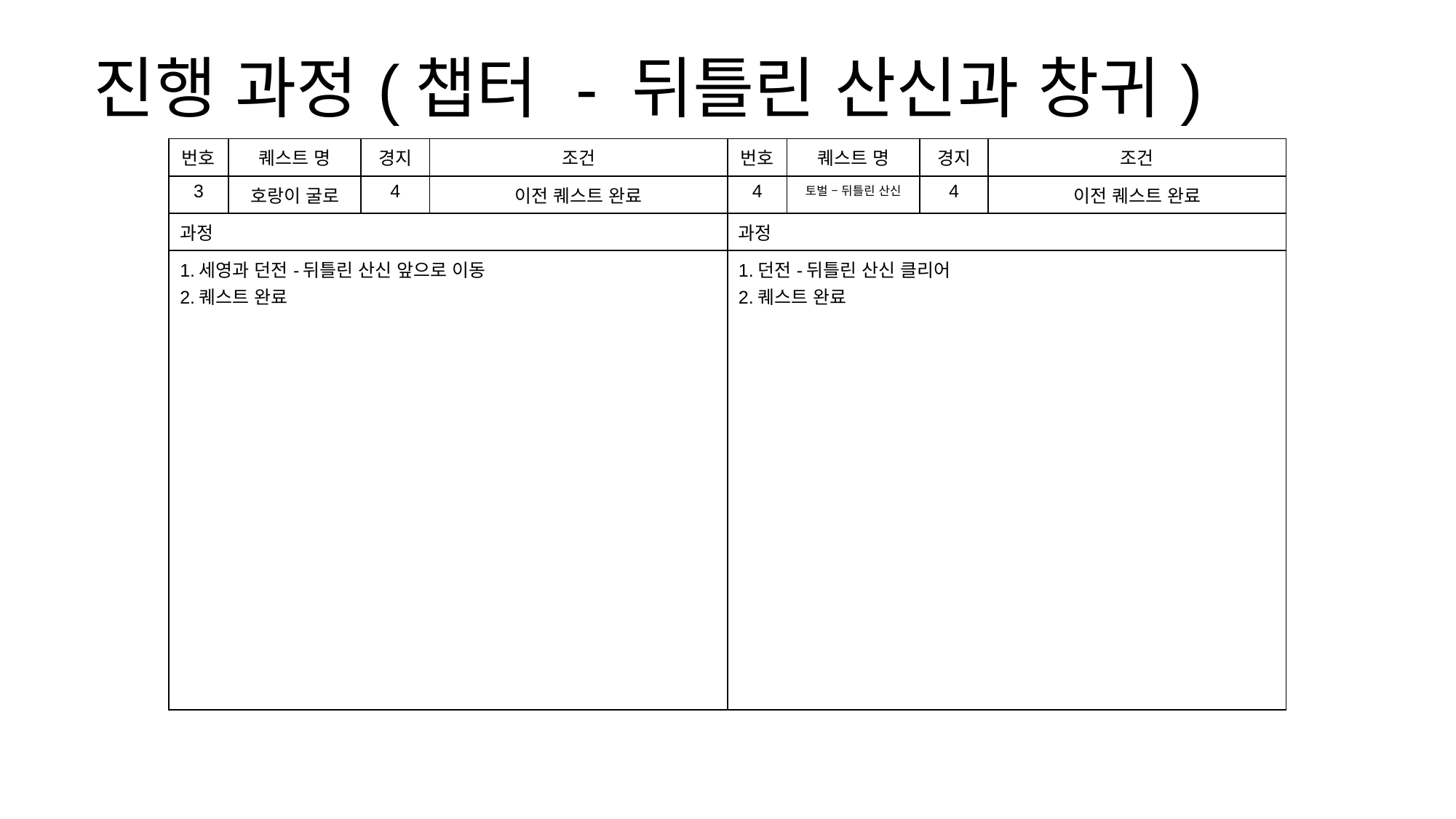

진행 과정(챕터 - 뒤틀린 산신과 창귀)
| 번호 | 퀘스트 명 | 경지 | 조건 |
| --- | --- | --- | --- |
| 3 | 호랑이 굴로 | 4 | 이전 퀘스트 완료 |
| 과정 |  |  |  |
| 1.세영과 던전-뒤틀린 산신 앞으로 이동 2.퀘스트 완료 |  |  |  |
| 번호 | 퀘스트 명 | 경지 | 조건 |
| --- | --- | --- | --- |
| 4 | 토벌 – 뒤틀린 산신 | 4 | 이전 퀘스트 완료 |
| 과정 |  |  |  |
| 1.던전-뒤틀린 산신 클리어 2.퀘스트 완료 |  |  |  |